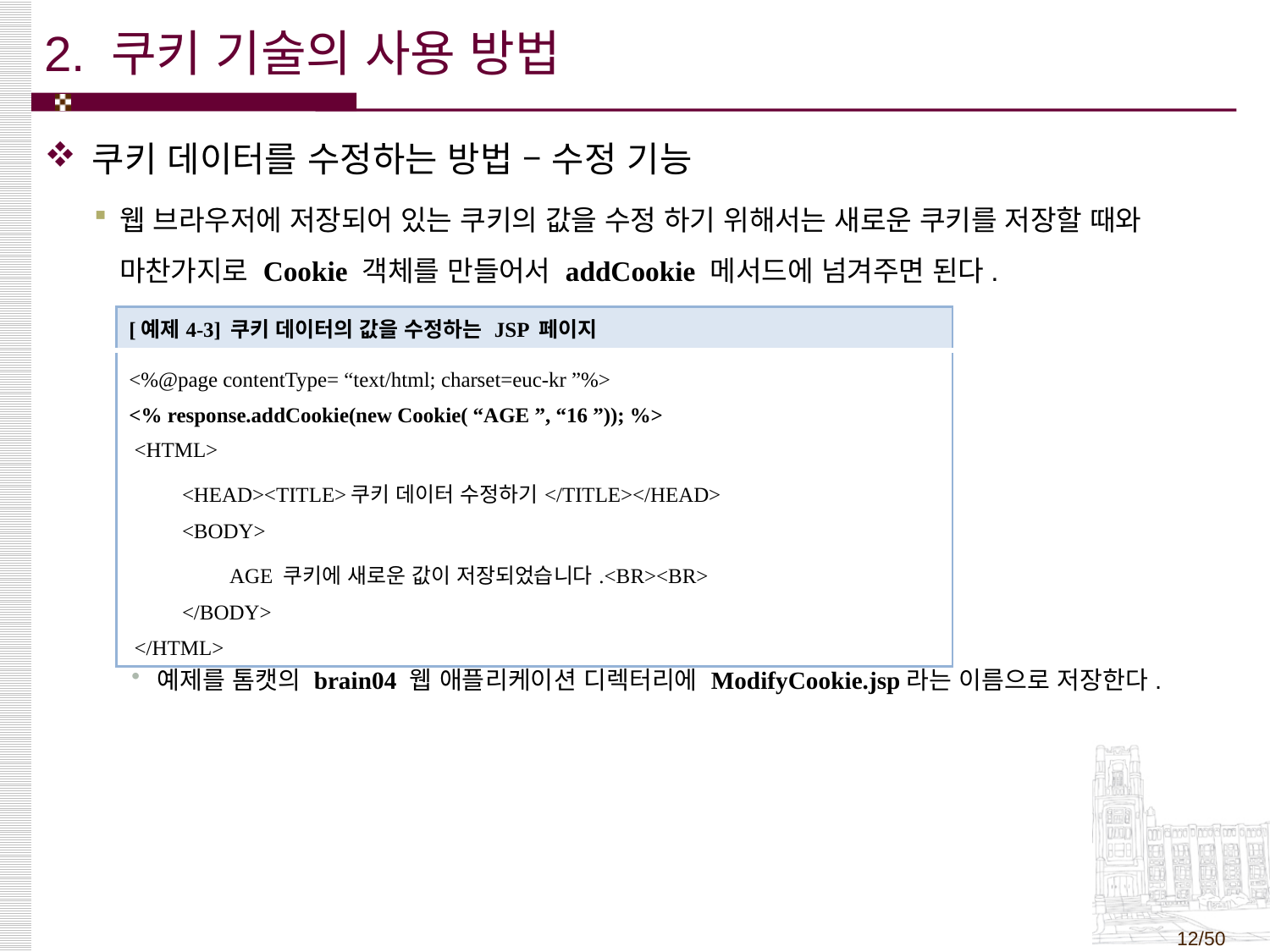

# 2. 쿠키 기술의 사용 방법
쿠키 데이터를 수정하는 방법 – 수정 기능
웹 브라우저에 저장되어 있는 쿠키의 값을 수정 하기 위해서는 새로운 쿠키를 저장할 때와 마찬가지로 Cookie 객체를 만들어서 addCookie 메서드에 넘겨주면 된다.

예제를 톰캣의 brain04 웹 애플리케이션 디렉터리에 ModifyCookie.jsp라는 이름으로 저장한다.

| [예제4-3] 쿠키 데이터의 값을 수정하는 JSP 페이지 |
| --- |
| <%@page contentType= “text/html; charset=euc-kr ”%> <% response.addCookie(new Cookie( “AGE ”, “16 ”)); %> <HTML> <HEAD><TITLE>쿠키 데이터 수정하기</TITLE></HEAD> <BODY> AGE 쿠키에 새로운 값이 저장되었습니다.<BR><BR> </BODY> </HTML> |